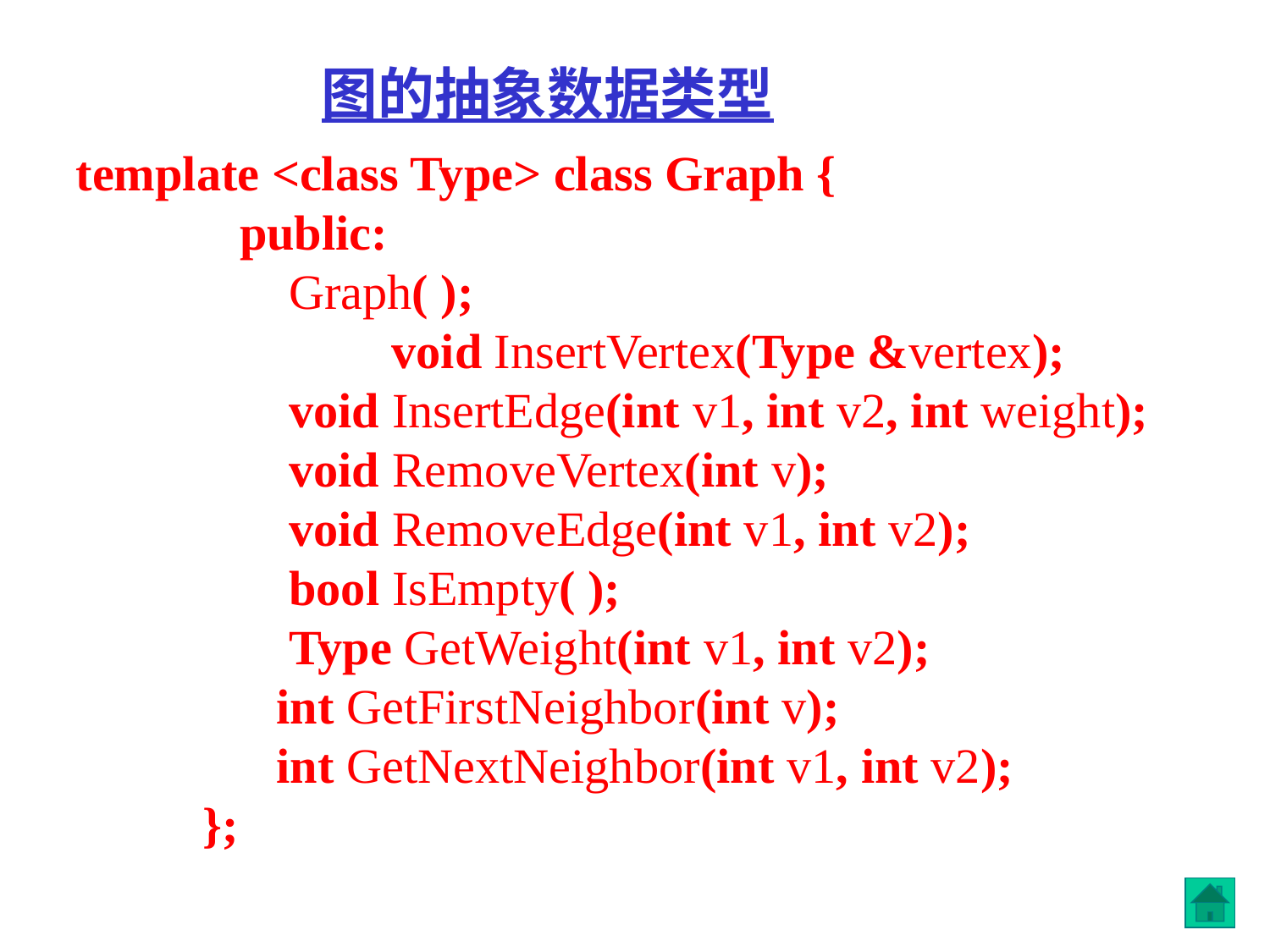

图的抽象数据类型
template <class Type> class Graph {
	   public:
	       Graph( );
		     void InsertVertex(Type &vertex);
	       void InsertEdge(int v1, int v2, int weight);
	       void RemoveVertex(int v);
	       void RemoveEdge(int v1, int v2);
	       bool IsEmpty( );
	       Type GetWeight(int v1, int v2);
	      int GetFirstNeighbor(int v);
	      int GetNextNeighbor(int v1, int v2);
	};